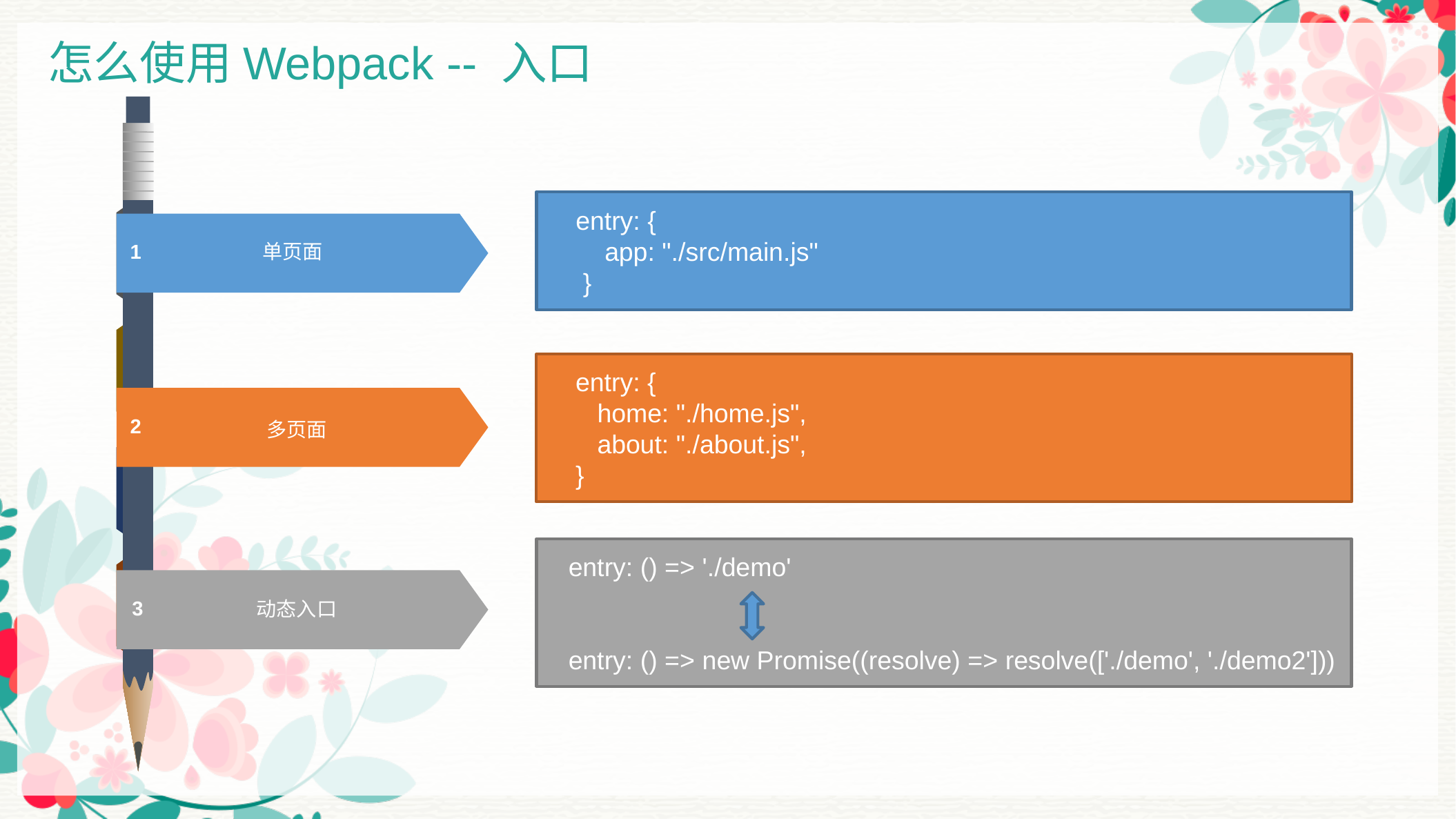

怎么使用Webpack -- 入口

1
单页面

2
多页面

3
动态入口

    entry: {
        app: "./src/main.js"
     }
    entry: {
       home: "./home.js",
       about: "./about.js",
    }
   entry: () => './demo'

   entry: () => new Promise((resolve) => resolve(['./demo', './demo2']))